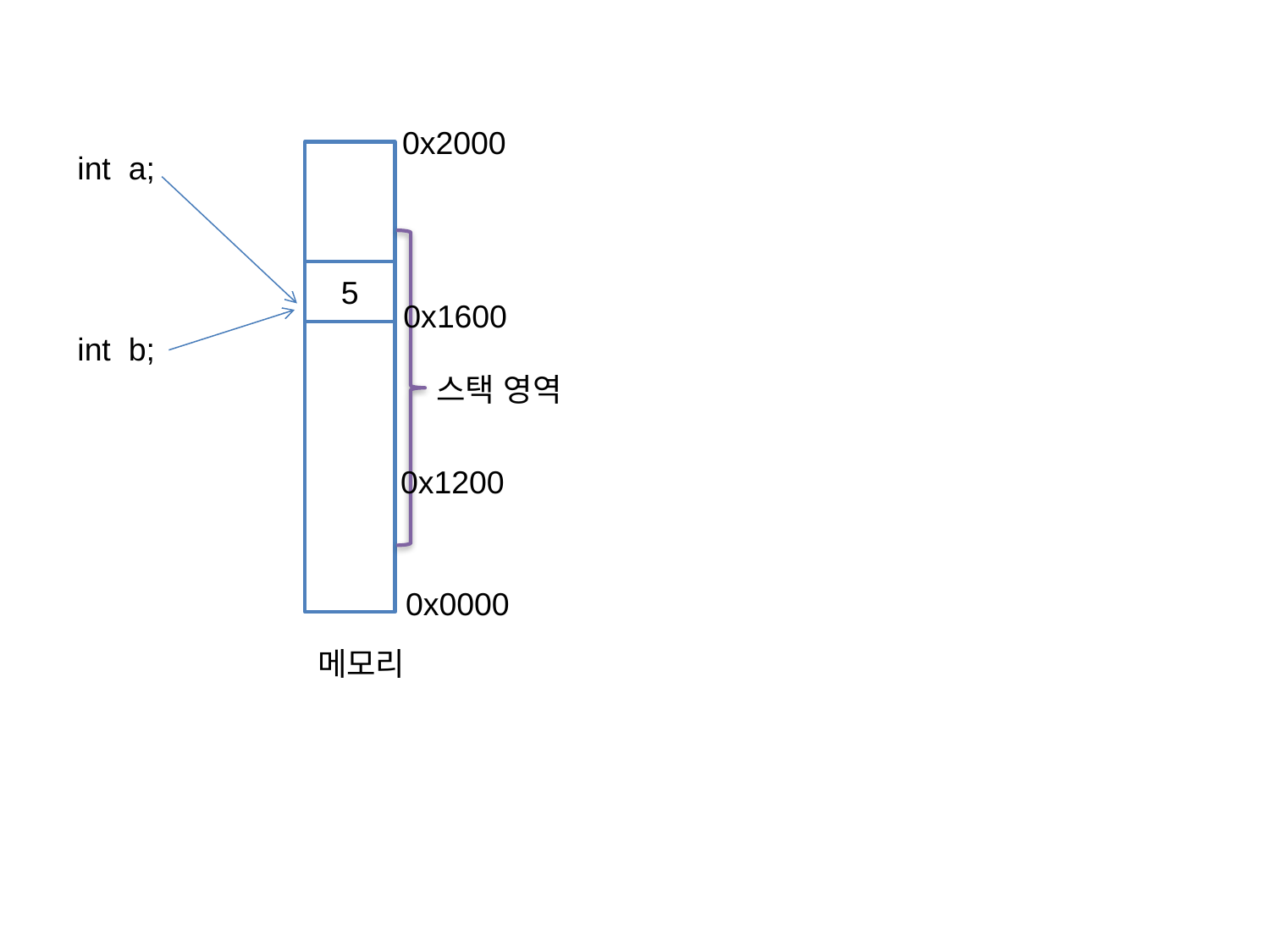

0x2000
int  a;

5
0x1600

int  b;
0x1200
0x0000
메모리
스택 영역